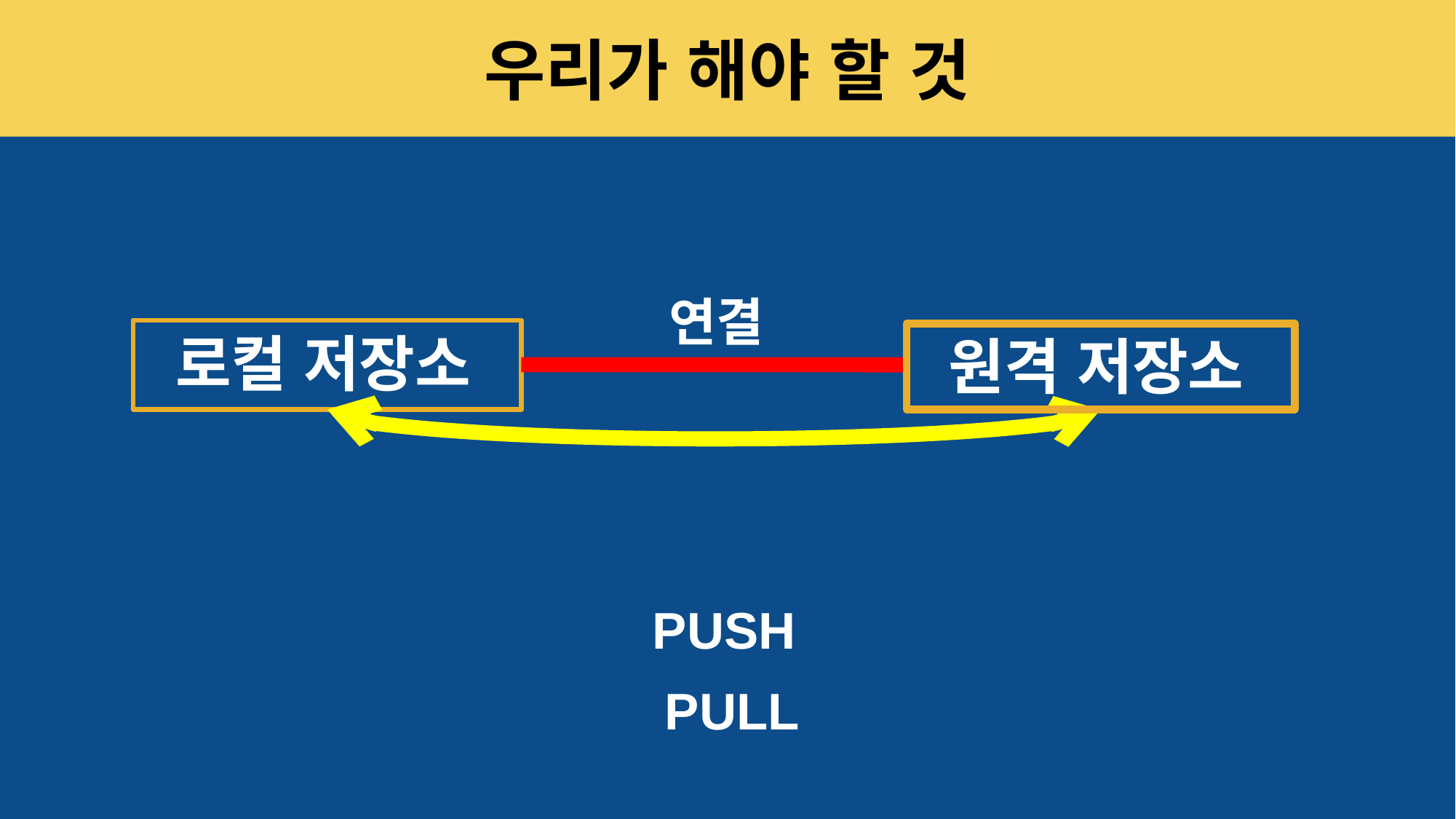

# 우리가 해야 할 것
연결
 로컬 저장소
 원격 저장소
PUSH
PULL